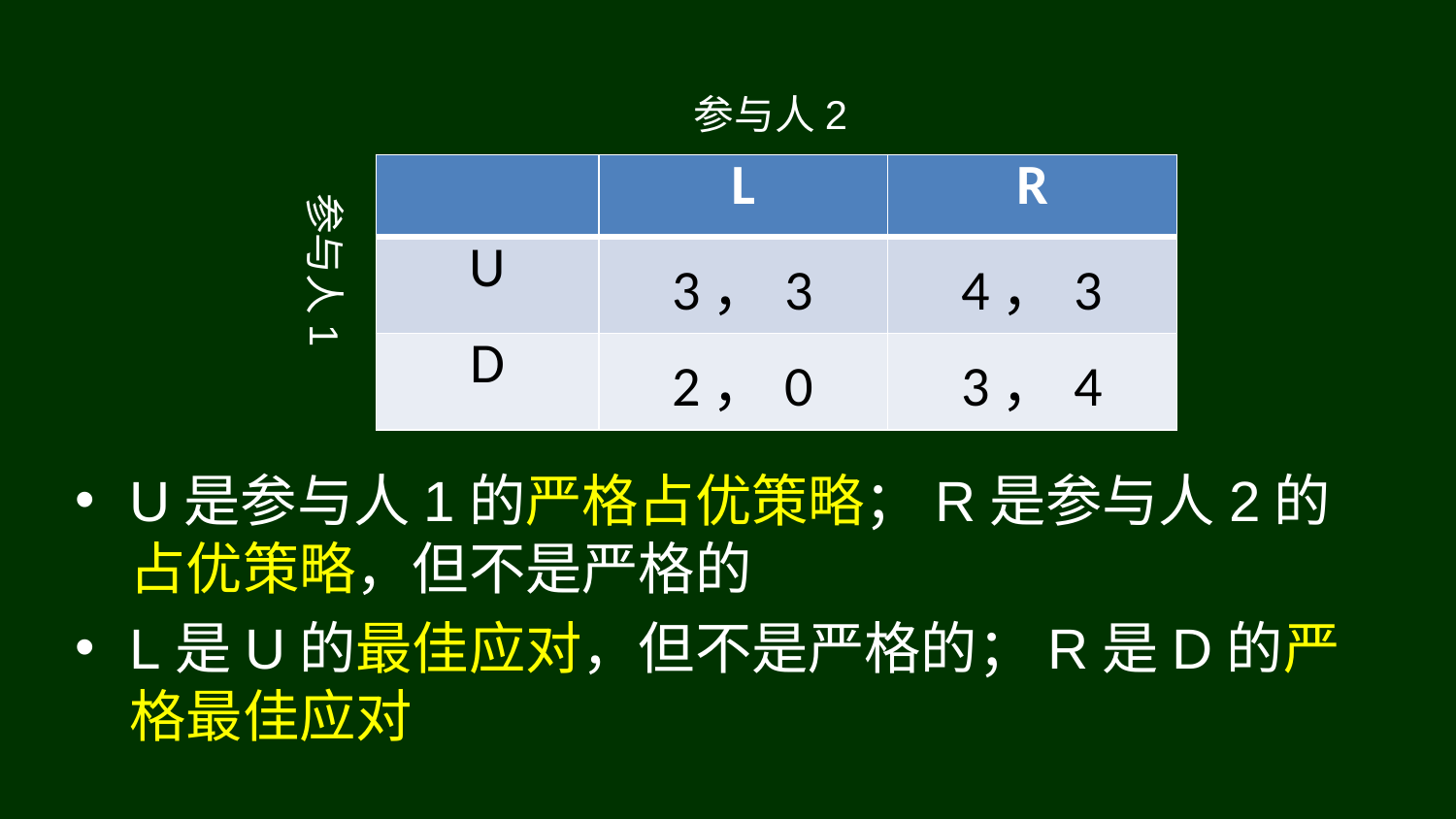

参与人2
|  | L | R |
| --- | --- | --- |
| U | 3，3 | 4，3 |
| D | 2，0 | 3，4 |
参与人1
U是参与人1的严格占优策略；R是参与人2的占优策略，但不是严格的
L是U的最佳应对，但不是严格的；R是D的严格最佳应对